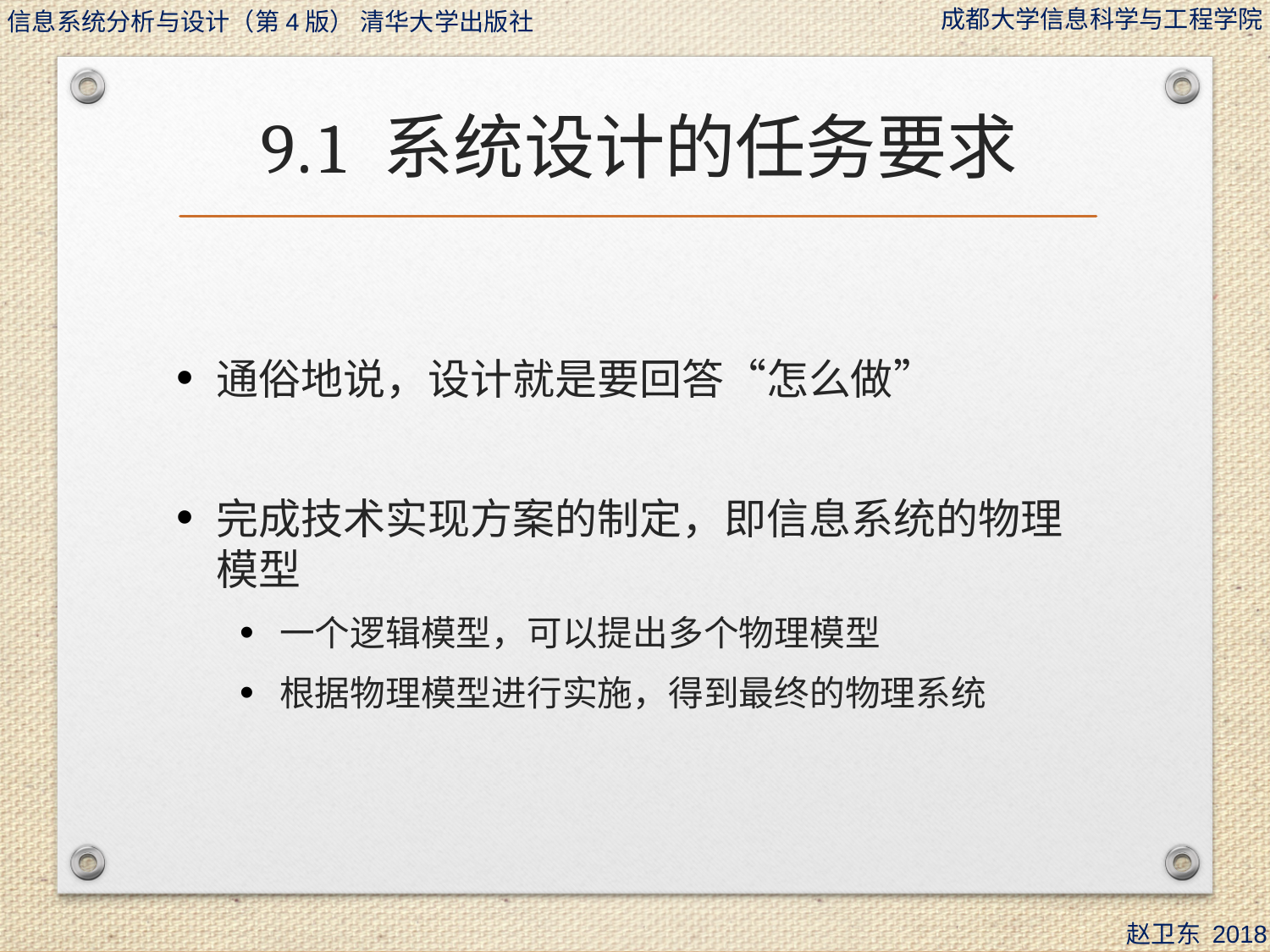

# 9.1 系统设计的任务要求
通俗地说，设计就是要回答“怎么做”

完成技术实现方案的制定，即信息系统的物理模型
一个逻辑模型，可以提出多个物理模型
根据物理模型进行实施，得到最终的物理系统